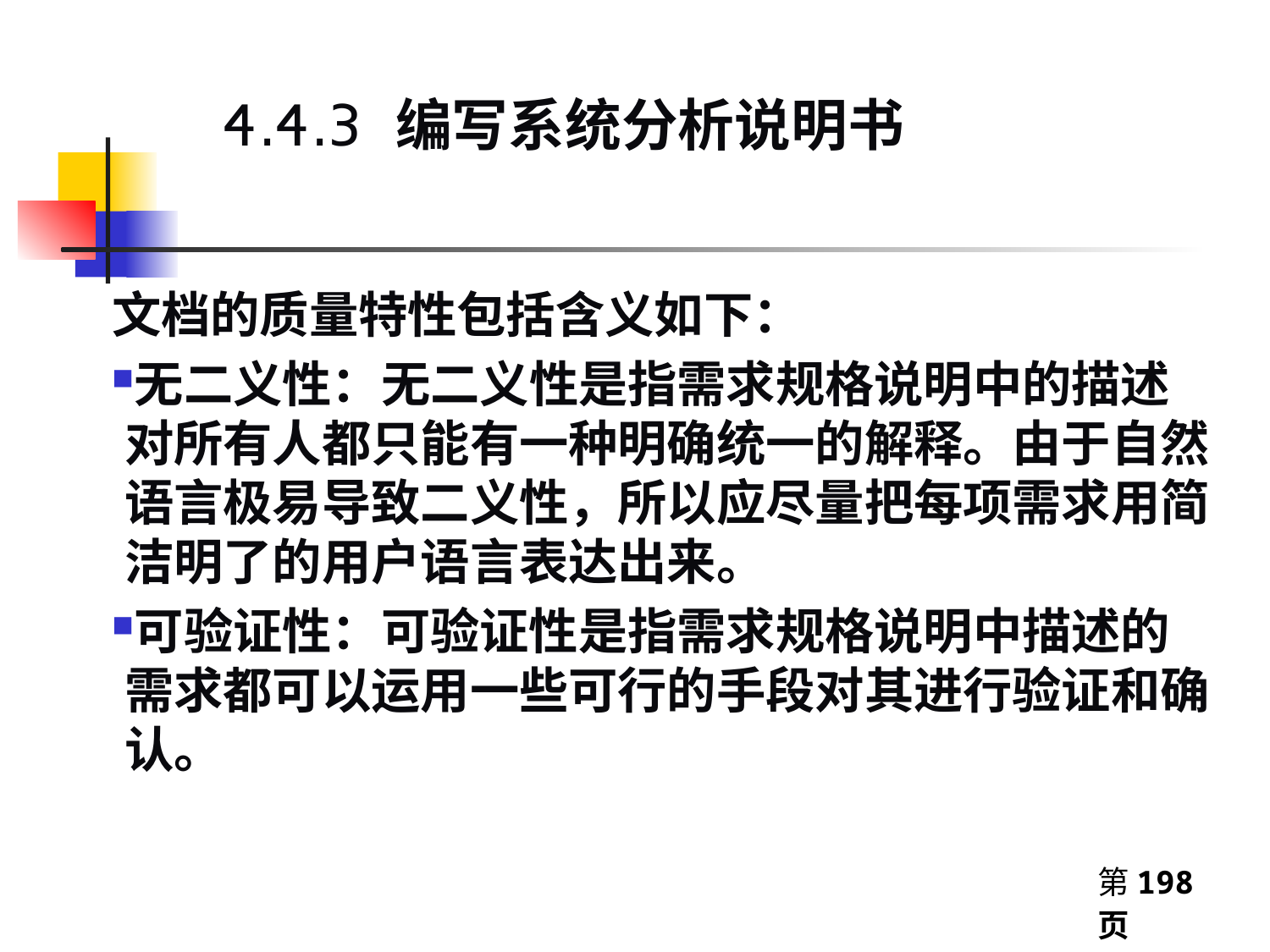

4.4.3 编写系统分析说明书
文档的质量特性包括含义如下：
无二义性：无二义性是指需求规格说明中的描述对所有人都只能有一种明确统一的解释。由于自然语言极易导致二义性，所以应尽量把每项需求用简洁明了的用户语言表达出来。
可验证性：可验证性是指需求规格说明中描述的需求都可以运用一些可行的手段对其进行验证和确认。